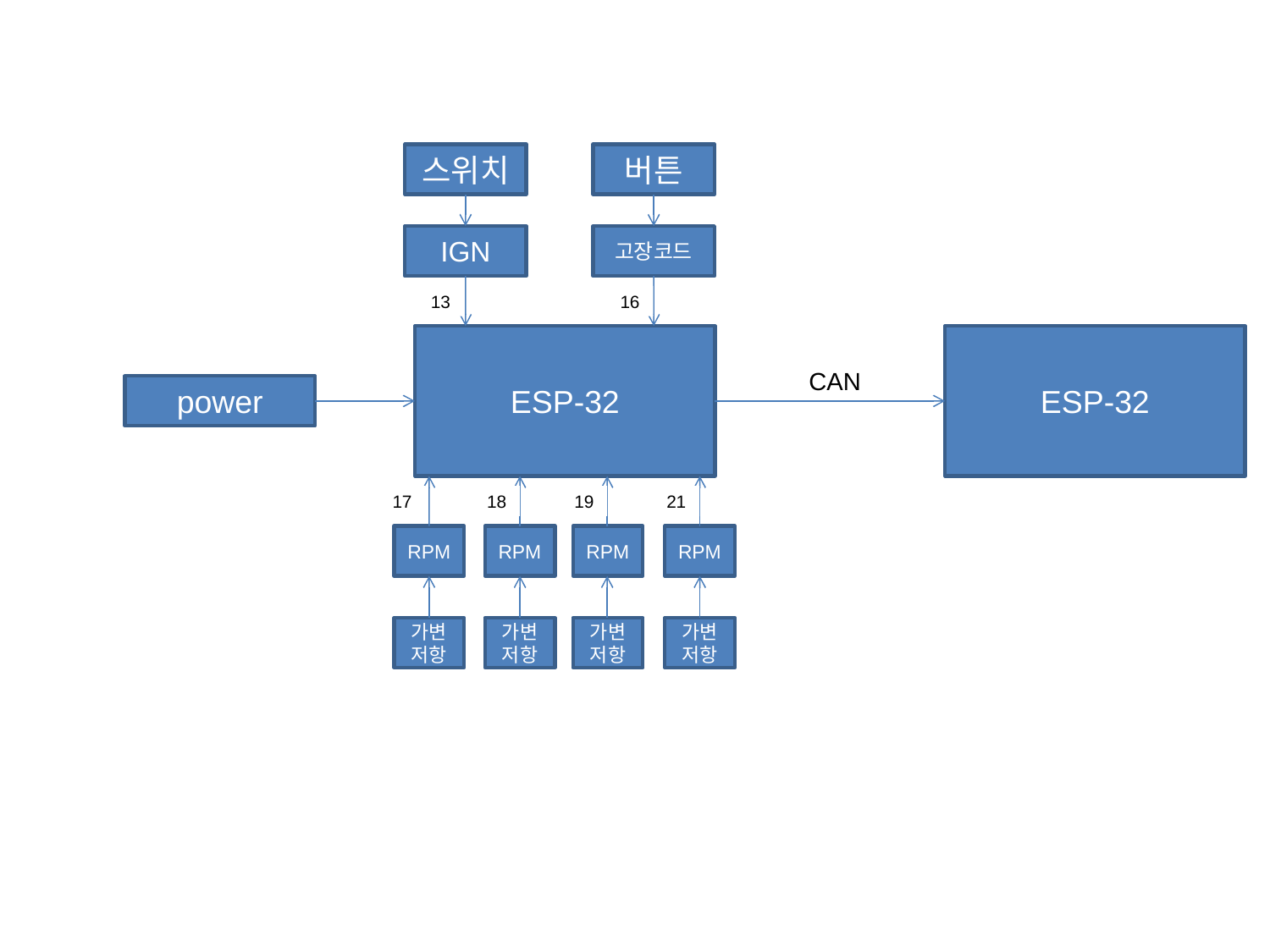

스위치
버튼
IGN
고장코드
13
16
ESP-32
ESP-32
CAN
power
17
18
19
21
RPM
RPM
RPM
RPM
가변저항
가변저항
가변저항
가변저항